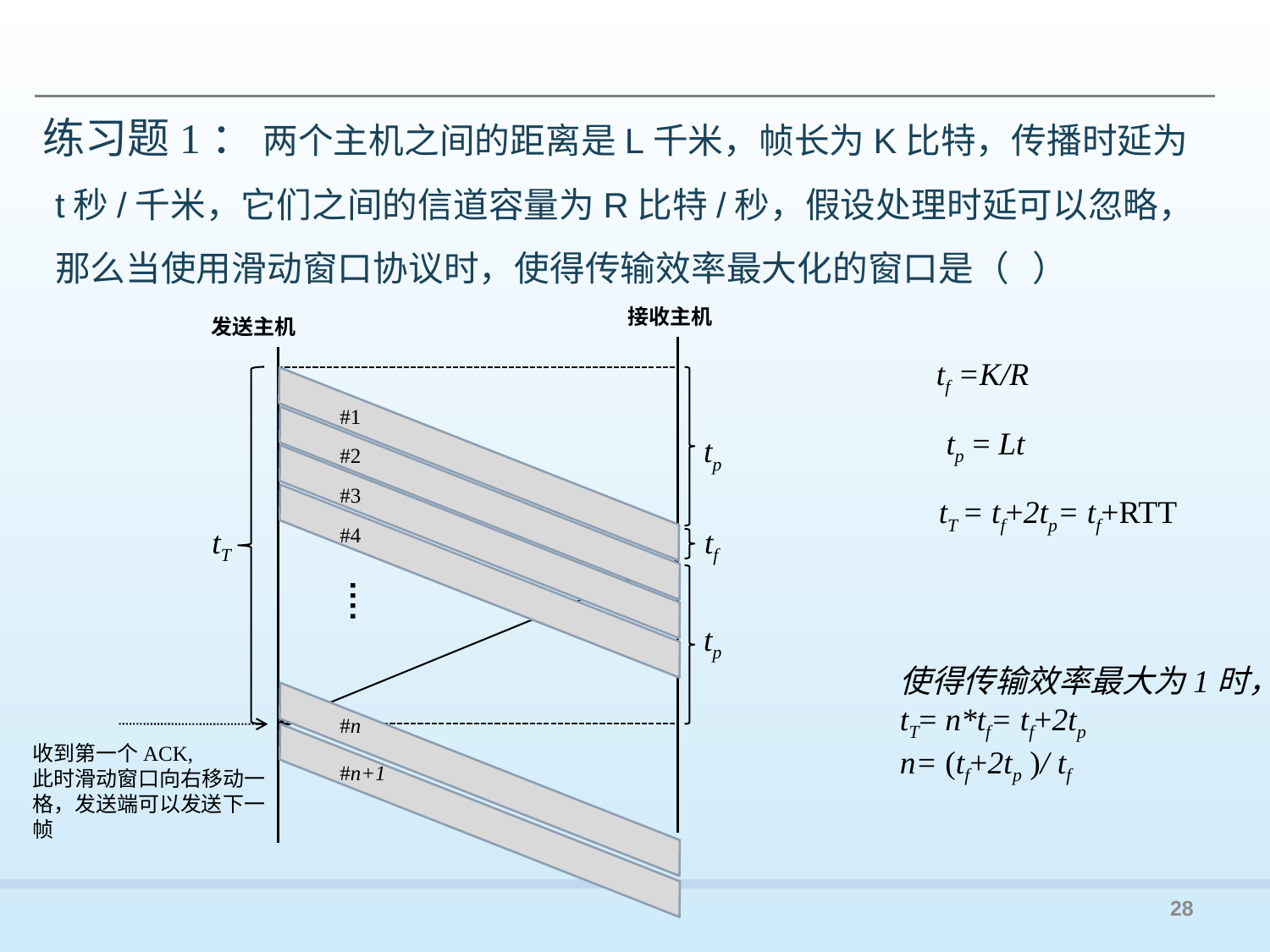

练习题1： 两个主机之间的距离是L千米，帧长为K比特，传播时延为t秒/千米，它们之间的信道容量为R比特/秒，假设处理时延可以忽略，那么当使用滑动窗口协议时，使得传输效率最大化的窗口是（   ）

接收主机
发送主机
tf =K/R

#1

tp = Lt
tp
#2

#3

tT = tf+2tp= tf+RTT
tT
#4

tf

….
tp
使得传输效率最大为1时，
tT= n*tf= tf+2tp
n= (tf+2tp )/ tf
#n

收到第一个ACK,
此时滑动窗口向右移动一格，发送端可以发送下一帧
#n+1

28